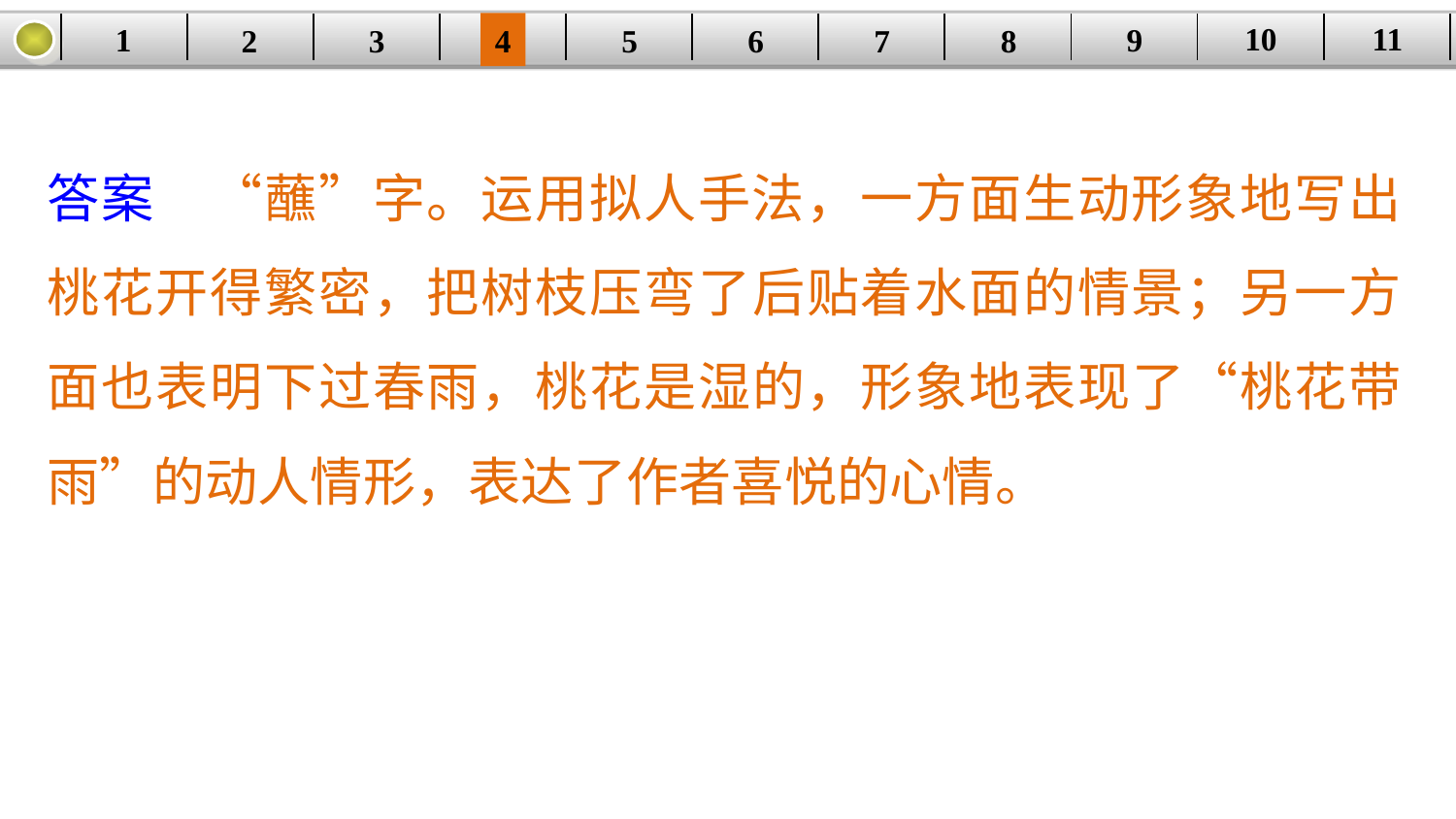

10

11
9
1
3
4
5
6
8
2
|  |  |  |  |  |  |  |  |  |  |  |
| --- | --- | --- | --- | --- | --- | --- | --- | --- | --- | --- |
7

答案　“蘸”字。运用拟人手法，一方面生动形象地写出桃花开得繁密，把树枝压弯了后贴着水面的情景；另一方面也表明下过春雨，桃花是湿的，形象地表现了“桃花带雨”的动人情形，表达了作者喜悦的心情。